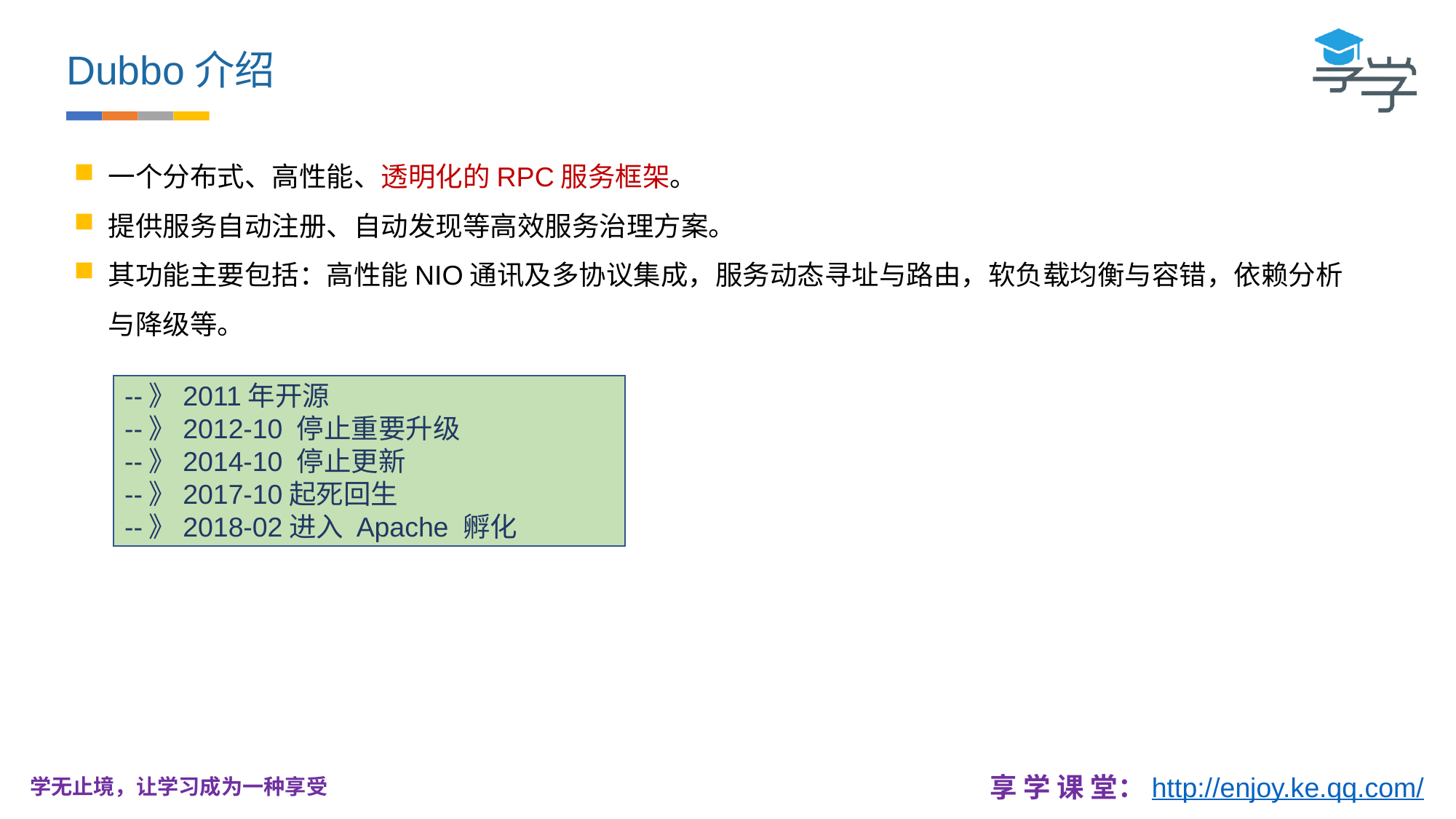

Dubbo介绍

一个分布式、高性能、透明化的RPC服务框架。
提供服务自动注册、自动发现等高效服务治理方案。
其功能主要包括：高性能NIO通讯及多协议集成，服务动态寻址与路由，软负载均衡与容错，依赖分析与降级等。
--》2011年开源
--》2012-10 停止重要升级
--》2014-10 停止更新
--》2017-10起死回生
--》2018-02进入 Apache 孵化